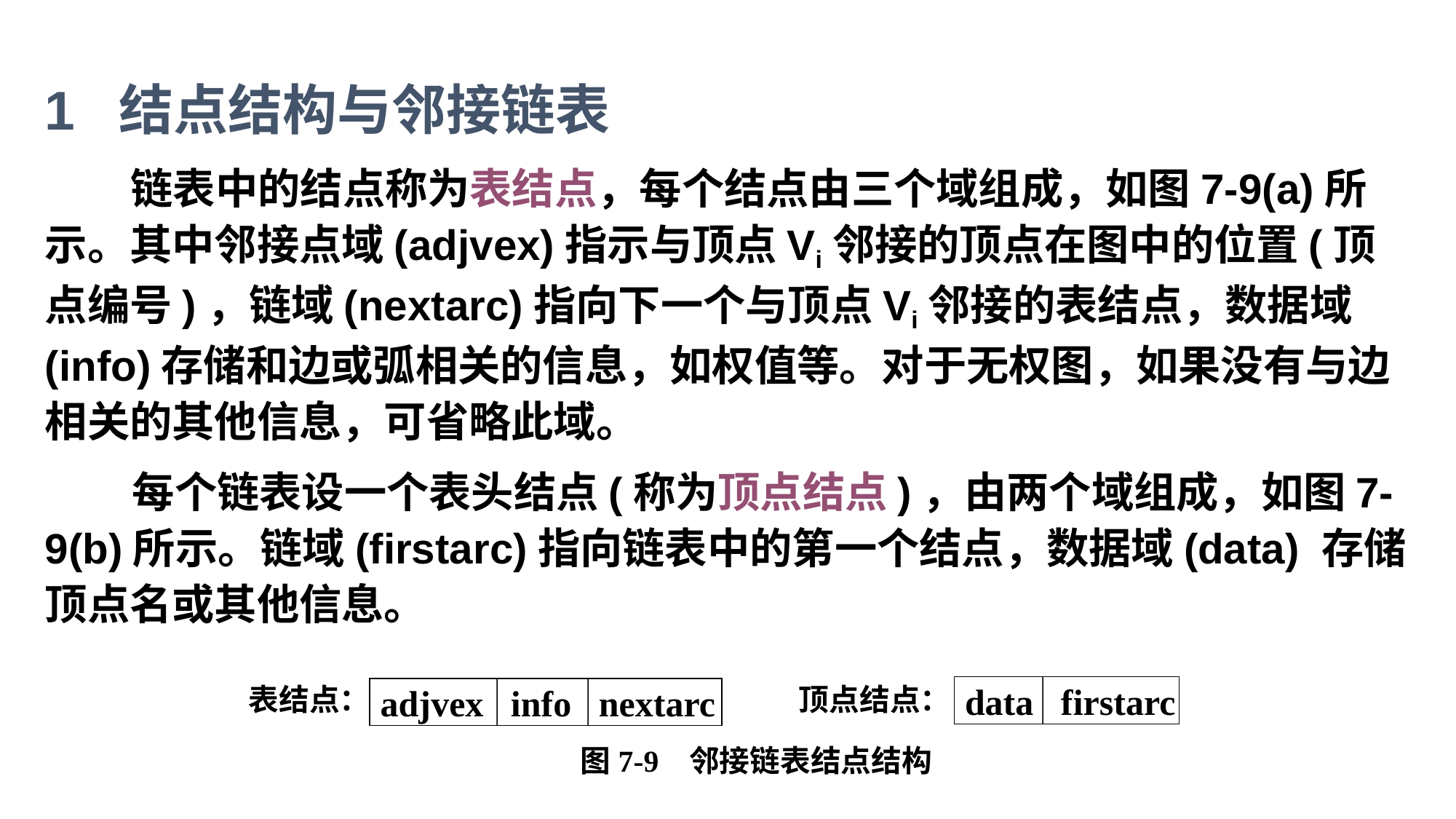

1  结点结构与邻接链表
        链表中的结点称为表结点，每个结点由三个域组成，如图7-9(a)所示。其中邻接点域(adjvex)指示与顶点Vi邻接的顶点在图中的位置(顶点编号)，链域(nextarc)指向下一个与顶点Vi邻接的表结点，数据域(info)存储和边或弧相关的信息，如权值等。对于无权图，如果没有与边相关的其他信息，可省略此域。
        每个链表设一个表头结点(称为顶点结点)，由两个域组成，如图7-9(b)所示。链域(firstarc)指向链表中的第一个结点，数据域(data) 存储顶点名或其他信息。
表结点：
adjvex   info   nextarc

顶点结点：
data   firstarc

图7-9   邻接链表结点结构